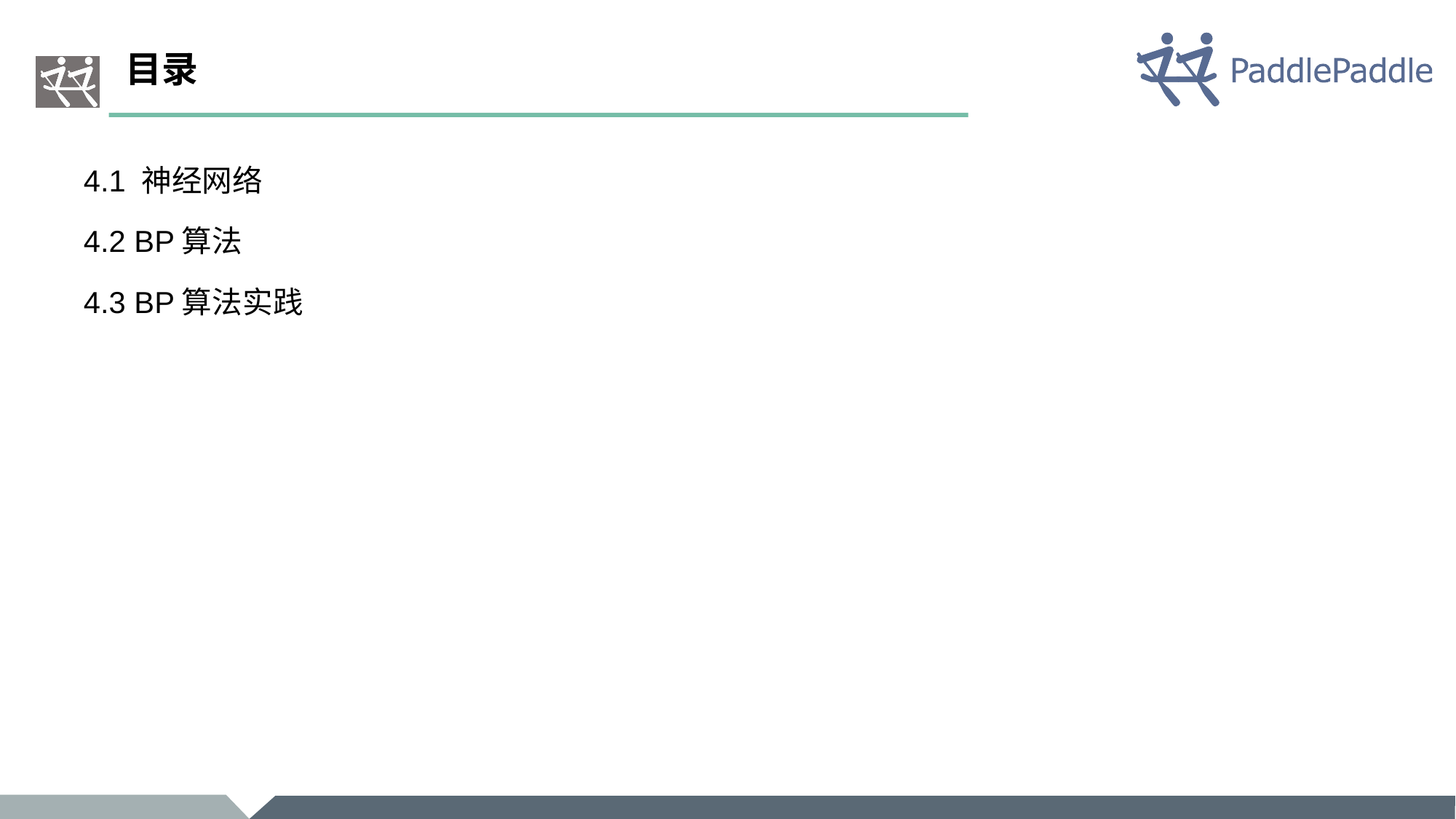

# 目录
4.1 神经网络
4.2 BP算法
4.3 BP算法实践